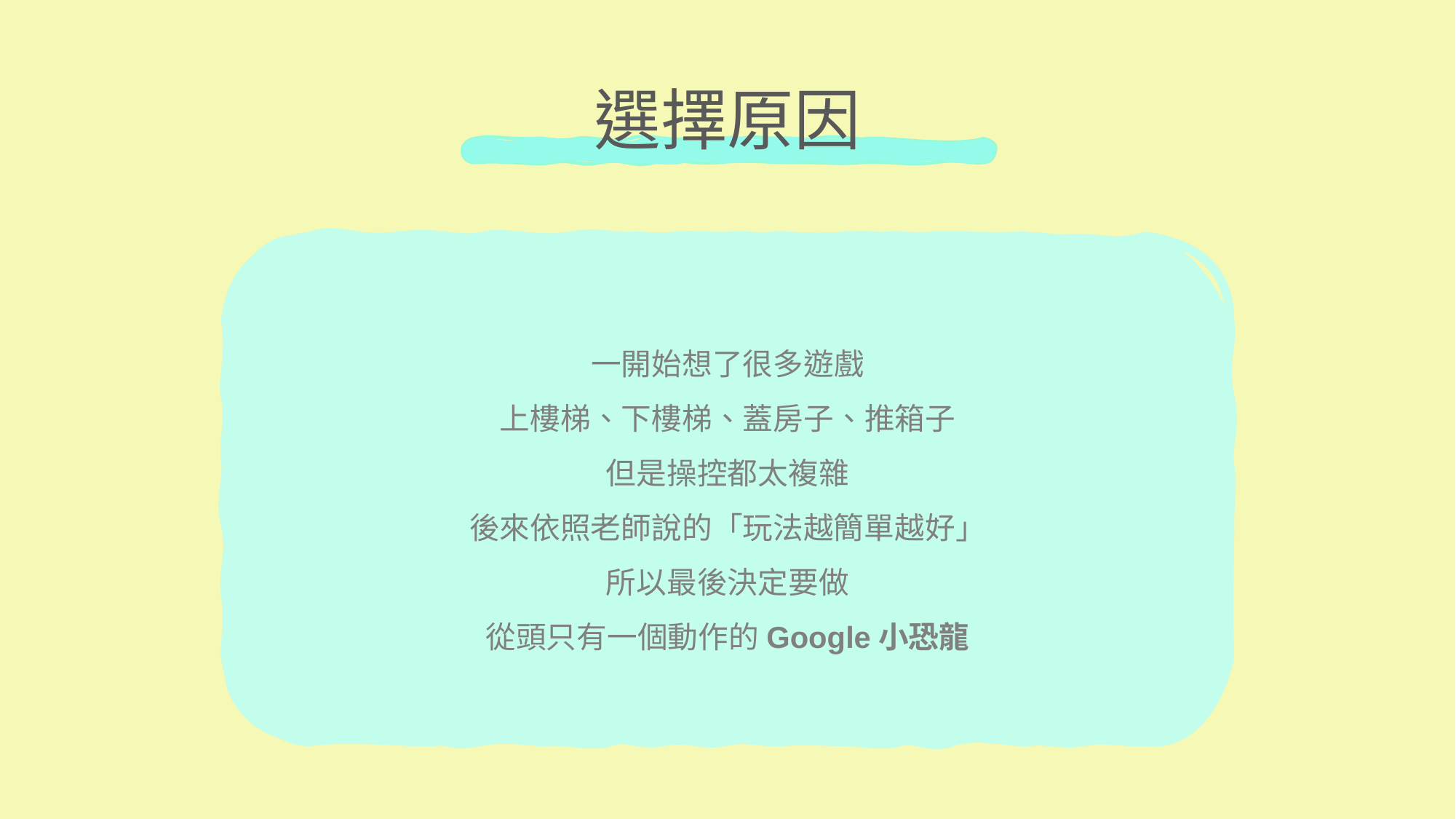

# 選擇原因

一開始想了很多遊戲
上樓梯、下樓梯、蓋房子、推箱子
但是操控都太複雜
後來依照老師說的「玩法越簡單越好」
所以最後決定要做
從頭只有一個動作的Google小恐龍